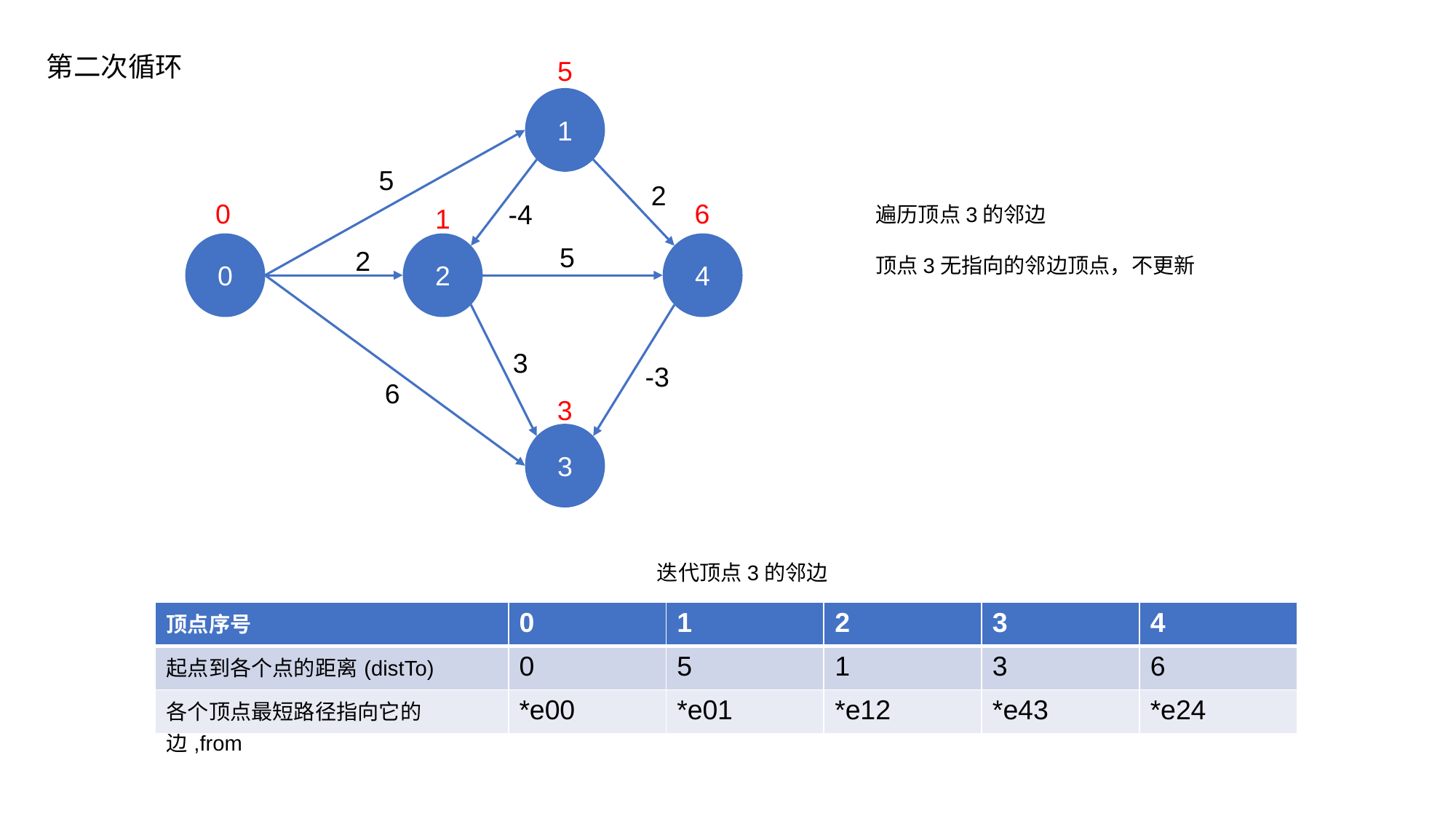

第二次循环
5
1
5
2
0
6
-4
1
4
2
0
5
2
3
-3
6
3
3
遍历顶点3的邻边

顶点3无指向的邻边顶点，不更新
迭代顶点3的邻边
| 顶点序号 | 0 | 1 | 2 | 3 | 4 |
| --- | --- | --- | --- | --- | --- |
| 起点到各个点的距离(distTo) | 0 | 5 | 1 | 3 | 6 |
| 各个顶点最短路径指向它的边,from | \*e00 | \*e01 | \*e12 | \*e43 | \*e24 |